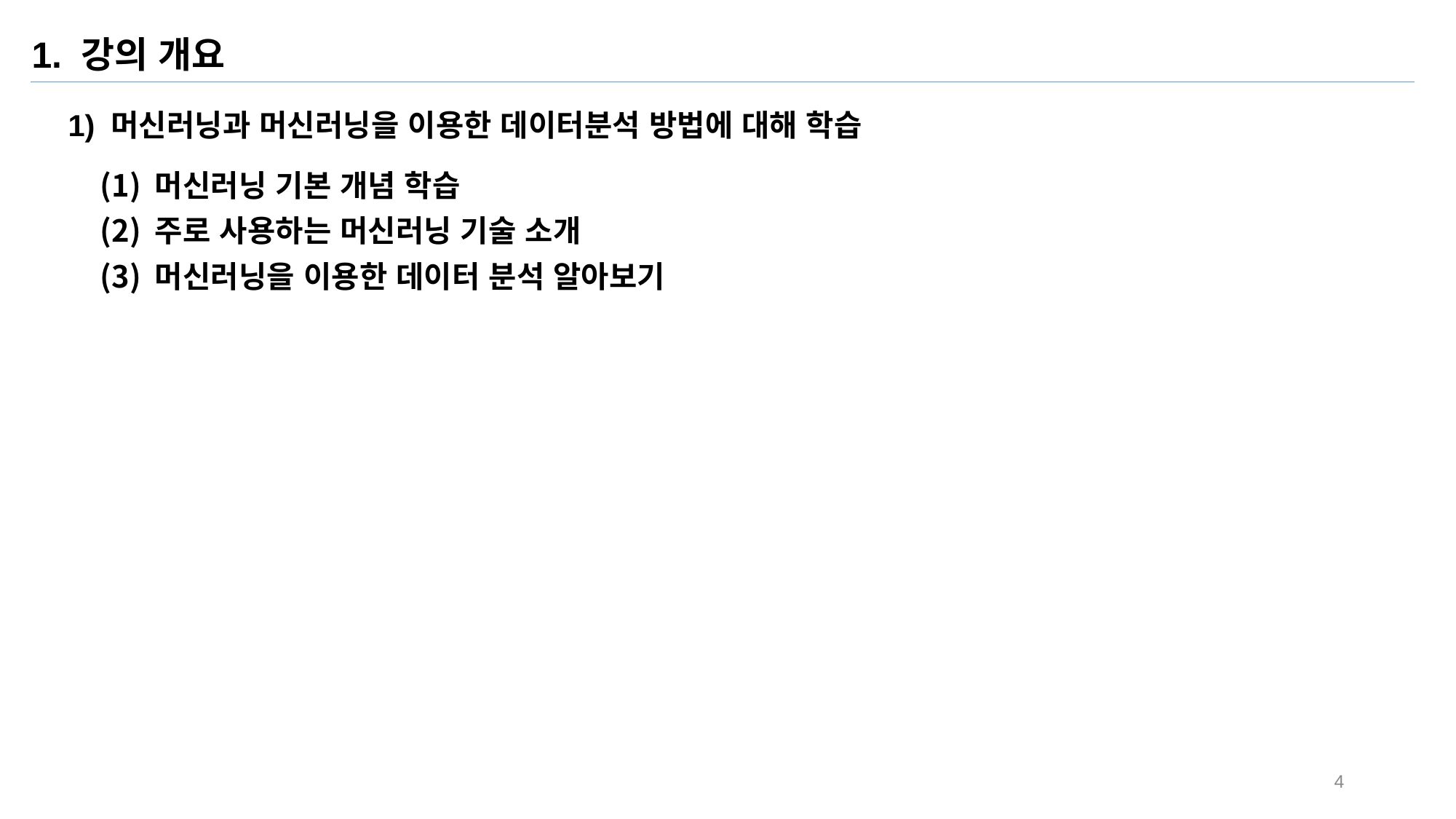

1. 강의 개요
1) 머신러닝과 머신러닝을 이용한 데이터분석 방법에 대해 학습
머신러닝 기본 개념 학습
주로 사용하는 머신러닝 기술 소개
머신러닝을 이용한 데이터 분석 알아보기
4